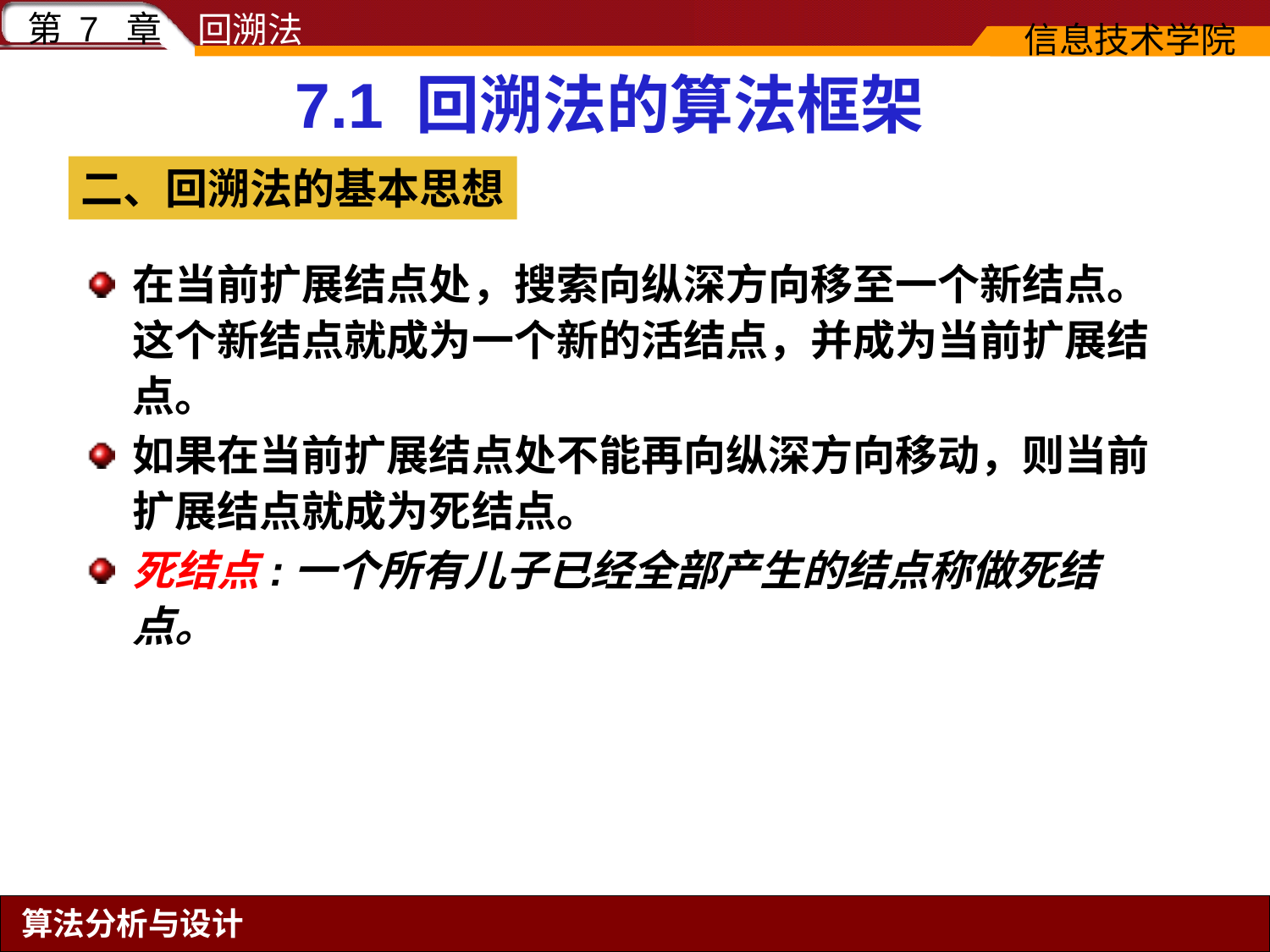

7.1 回溯法的算法框架
二、回溯法的基本思想
在当前扩展结点处，搜索向纵深方向移至一个新结点。这个新结点就成为一个新的活结点，并成为当前扩展结点。
如果在当前扩展结点处不能再向纵深方向移动，则当前扩展结点就成为死结点。
死结点:一个所有儿子已经全部产生的结点称做死结点。